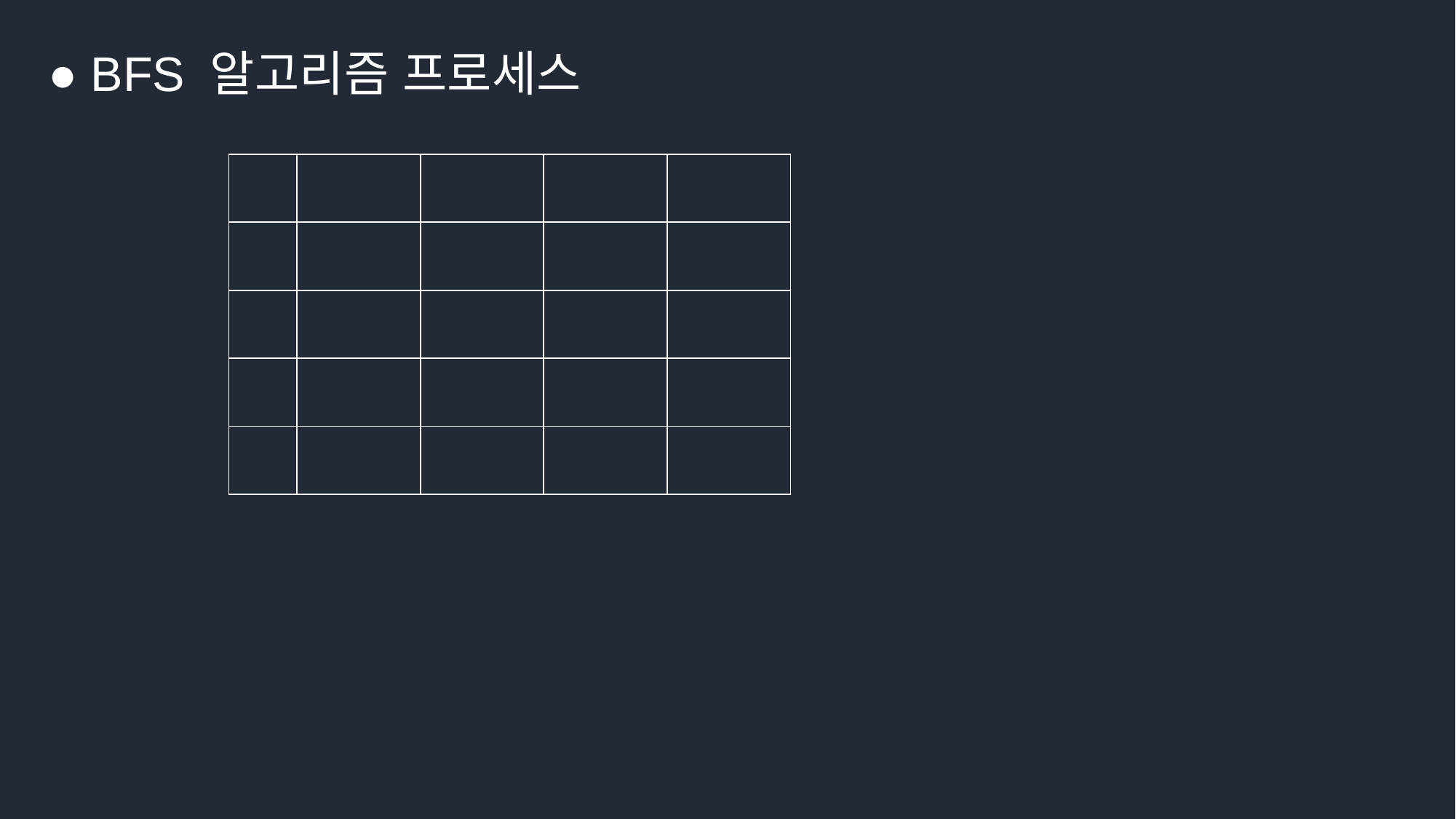

● BFS 알고리즘 프로세스
|  |  |  |  |  |
| --- | --- | --- | --- | --- |
|  |  |  |  |  |
|  |  |  |  |  |
|  |  |  |  |  |
|  |  |  |  |  |